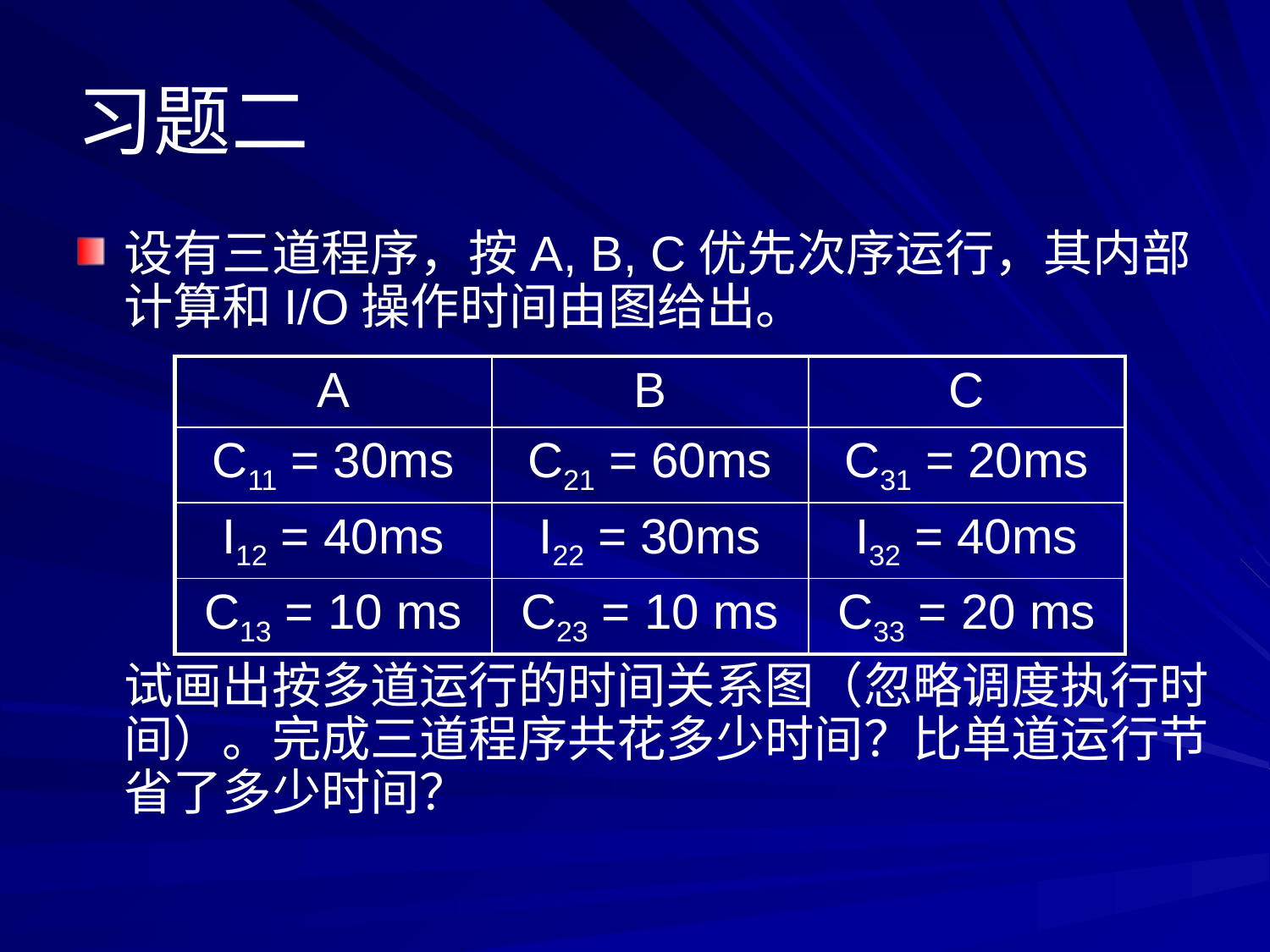

# 习题二
设有三道程序，按A, B, C优先次序运行，其内部计算和I/O操作时间由图给出。

	试画出按多道运行的时间关系图（忽略调度执行时间）。完成三道程序共花多少时间？比单道运行节省了多少时间？

| A | B | C |
| --- | --- | --- |
| C11 = 30ms | C21 = 60ms | C31 = 20ms |
| I12 = 40ms | I22 = 30ms | I32 = 40ms |
| C13 = 10 ms | C23 = 10 ms | C33 = 20 ms |